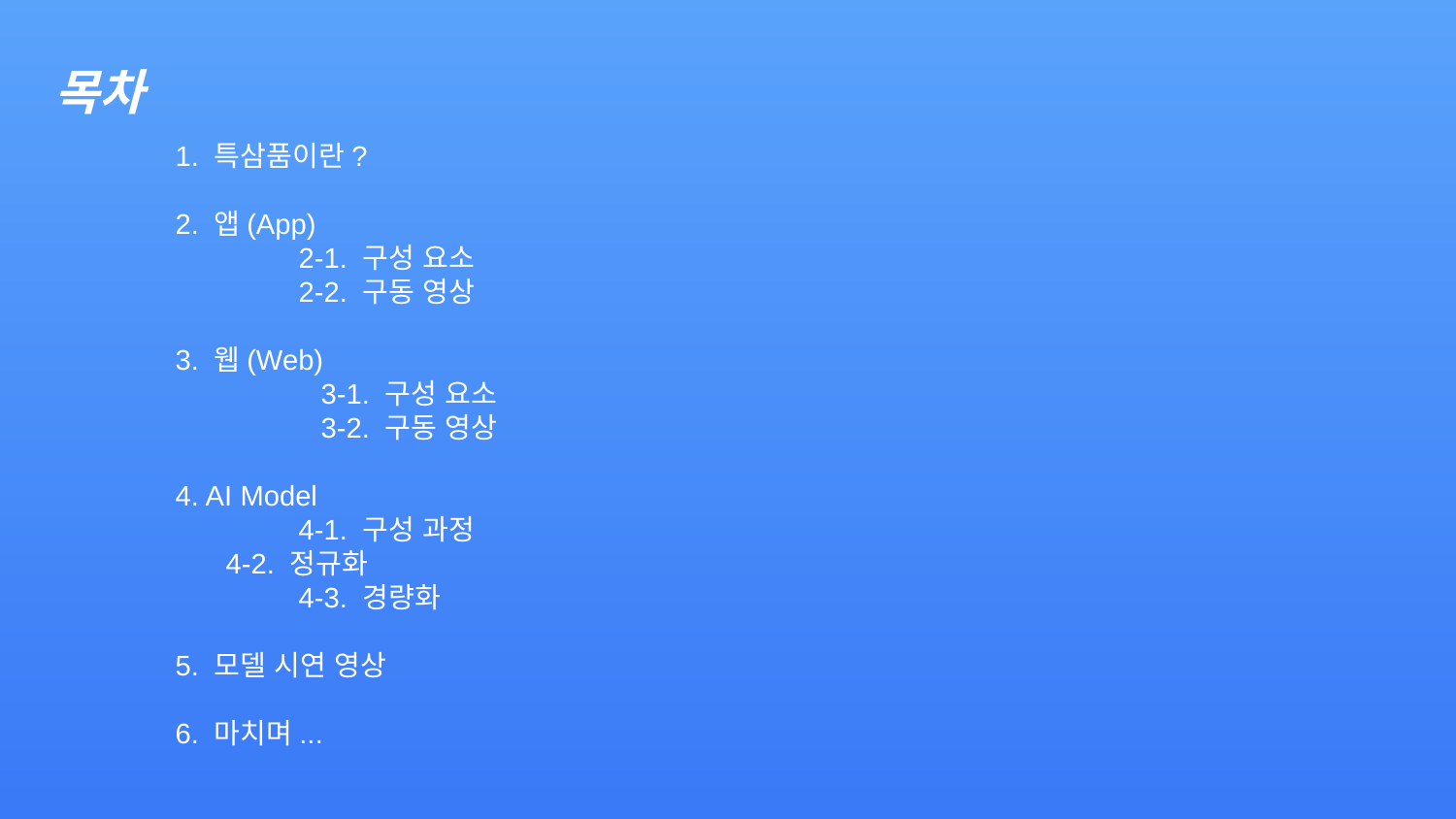

목차
1. 특삼품이란?

2. 앱(App)
	2-1. 구성 요소
	2-2. 구동 영상

3. 웹(Web)
	3-1. 구성 요소
	3-2. 구동 영상

4. AI Model
	4-1. 구성 과정
4-2. 정규화
	4-3. 경량화

5. 모델 시연 영상

6. 마치며...